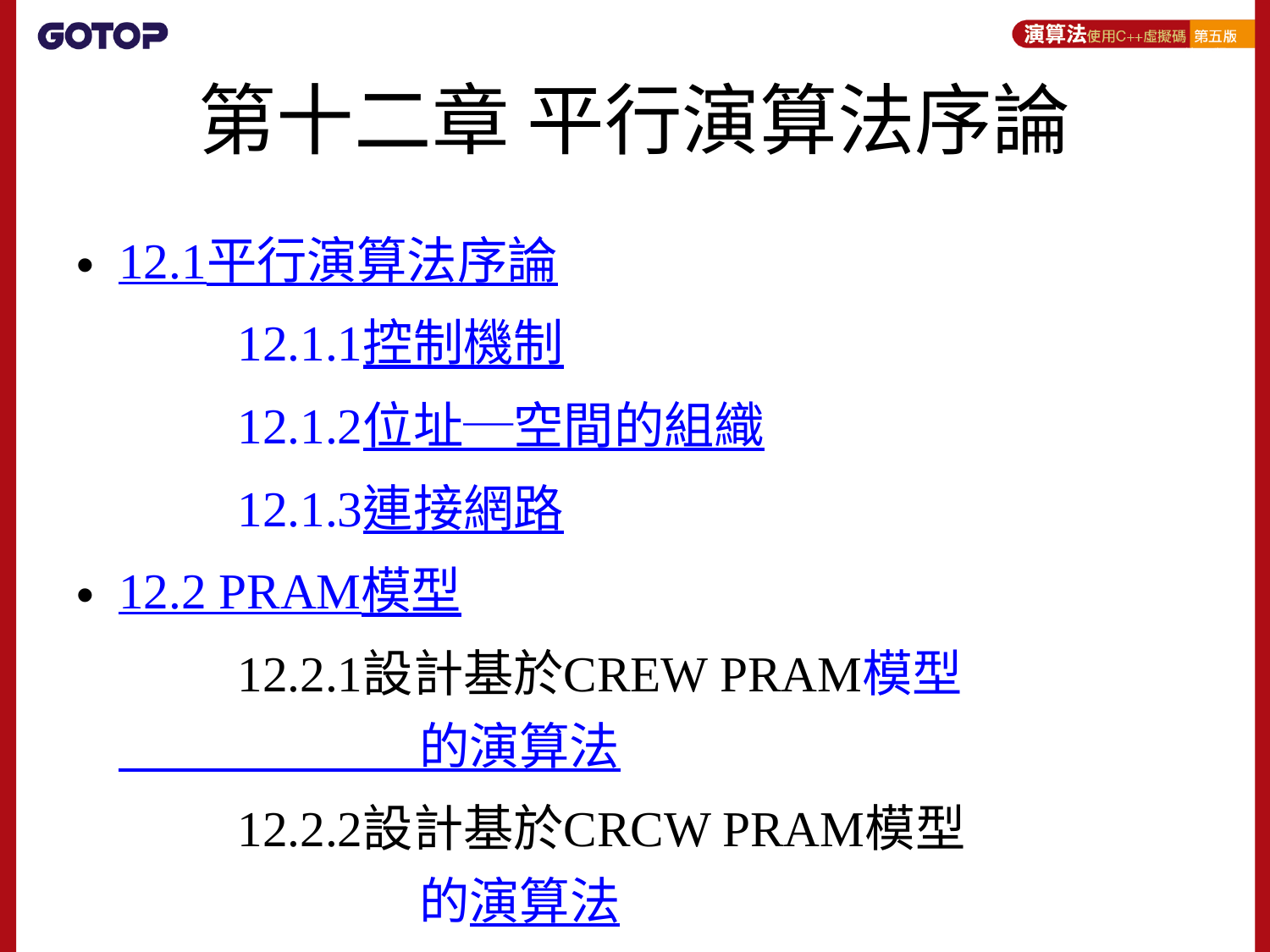

# 第十二章 平行演算法序論
12.1平行演算法序論
　　　12.1.1控制機制
　　　12.1.2位址─空間的組織
　　　12.1.3連接網路
12.2 PRAM模型
　　　12.2.1設計基於CREW PRAM模型　　　　　　的演算法
　　　12.2.2設計基於CRCW PRAM模型　　　　　　的演算法